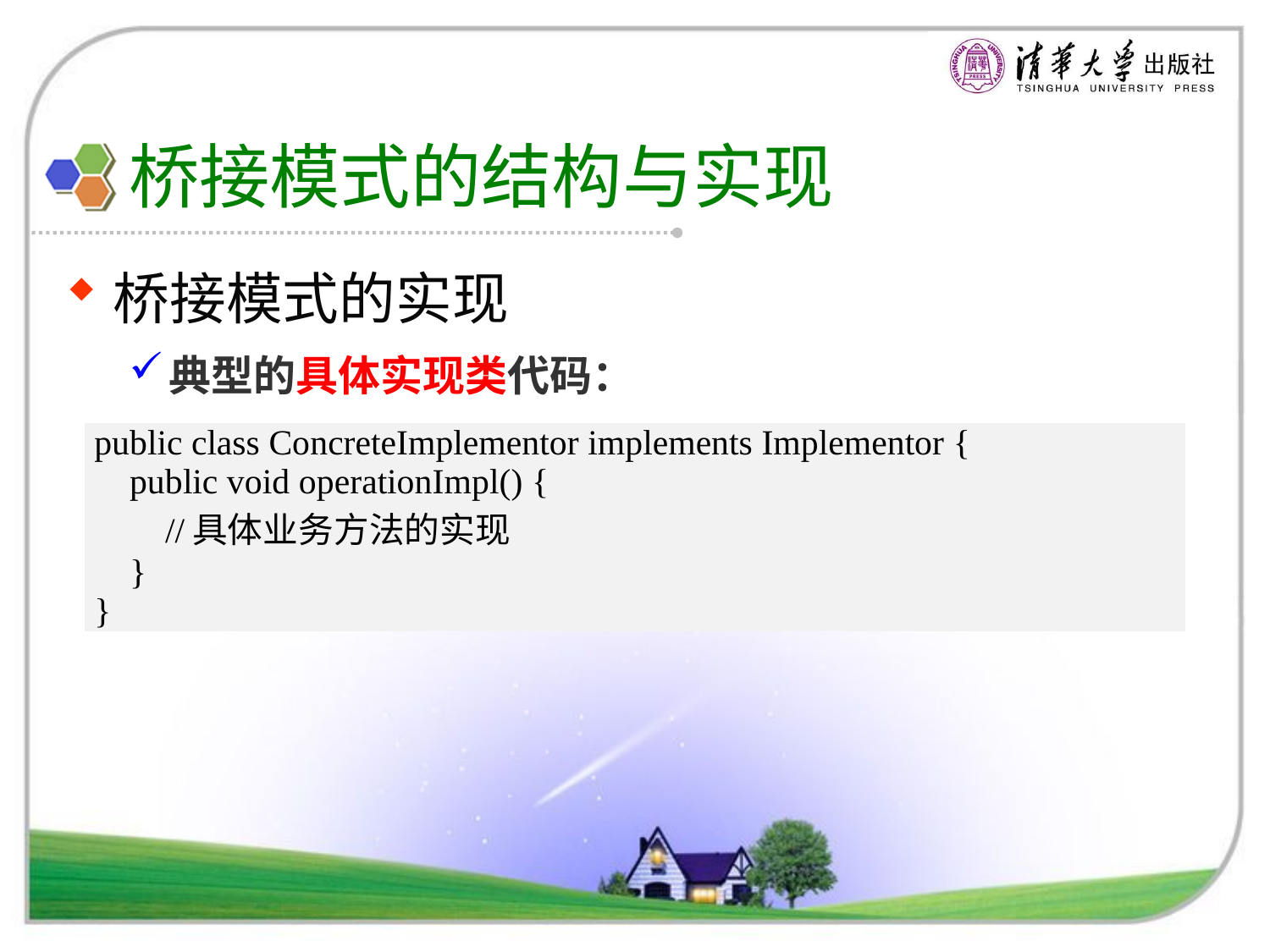

# 桥接模式的结构与实现
桥接模式的实现
典型的具体实现类代码：
| public class ConcreteImplementor implements Implementor { public void operationImpl() { //具体业务方法的实现 } } |
| --- |